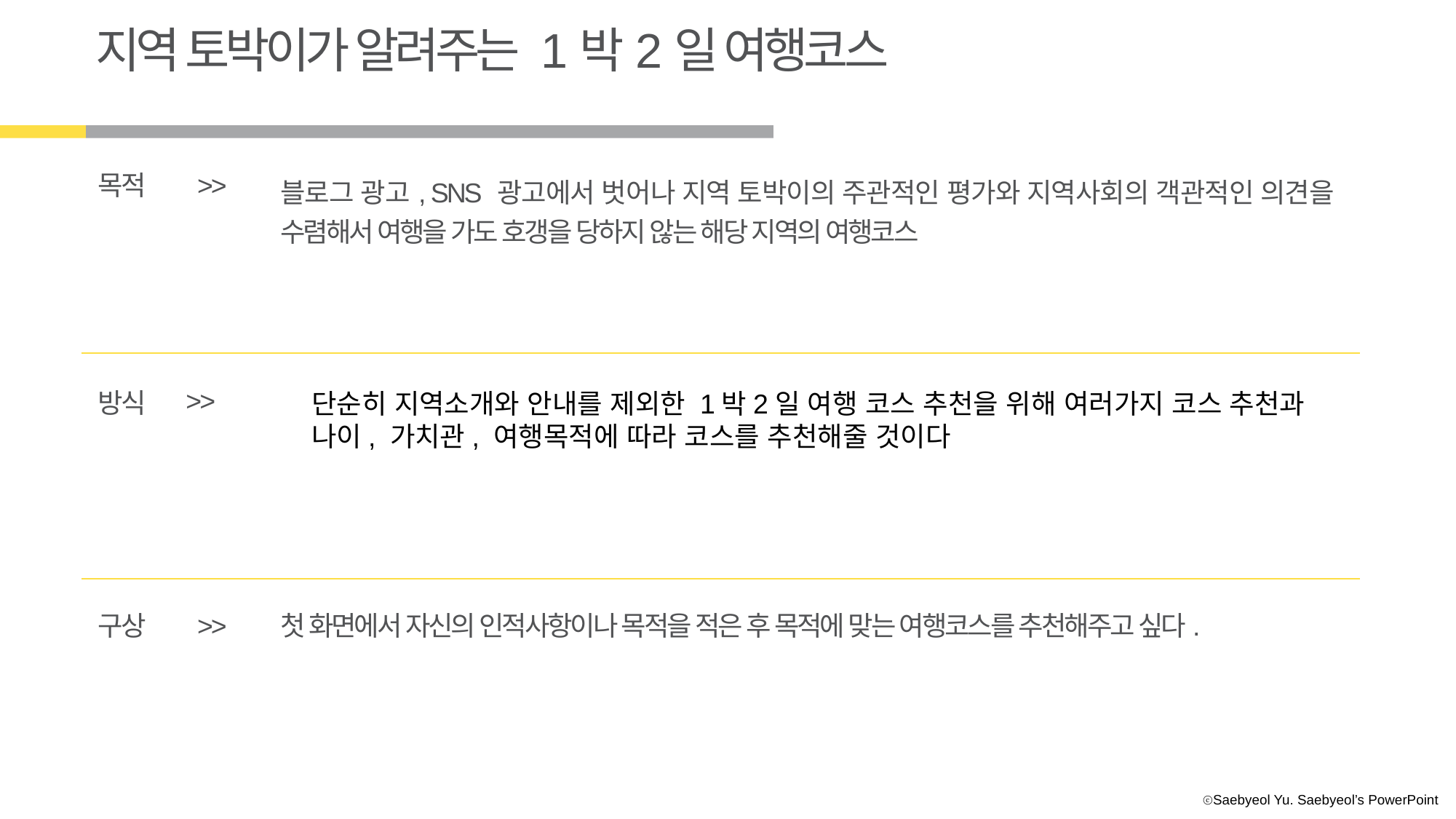

지역 토박이가 알려주는 1박2일 여행코스

목적
>>
블로그 광고, SNS 광고에서 벗어나 지역 토박이의 주관적인 평가와 지역사회의 객관적인 의견을 수렴해서 여행을 가도 호갱을 당하지 않는 해당 지역의 여행코스
>>
방식
단순히 지역소개와 안내를 제외한 1박2일 여행 코스 추천을 위해 여러가지 코스 추천과
나이, 가치관, 여행목적에 따라 코스를 추천해줄 것이다
구상
>>
첫 화면에서 자신의 인적사항이나 목적을 적은 후 목적에 맞는 여행코스를 추천해주고 싶다.